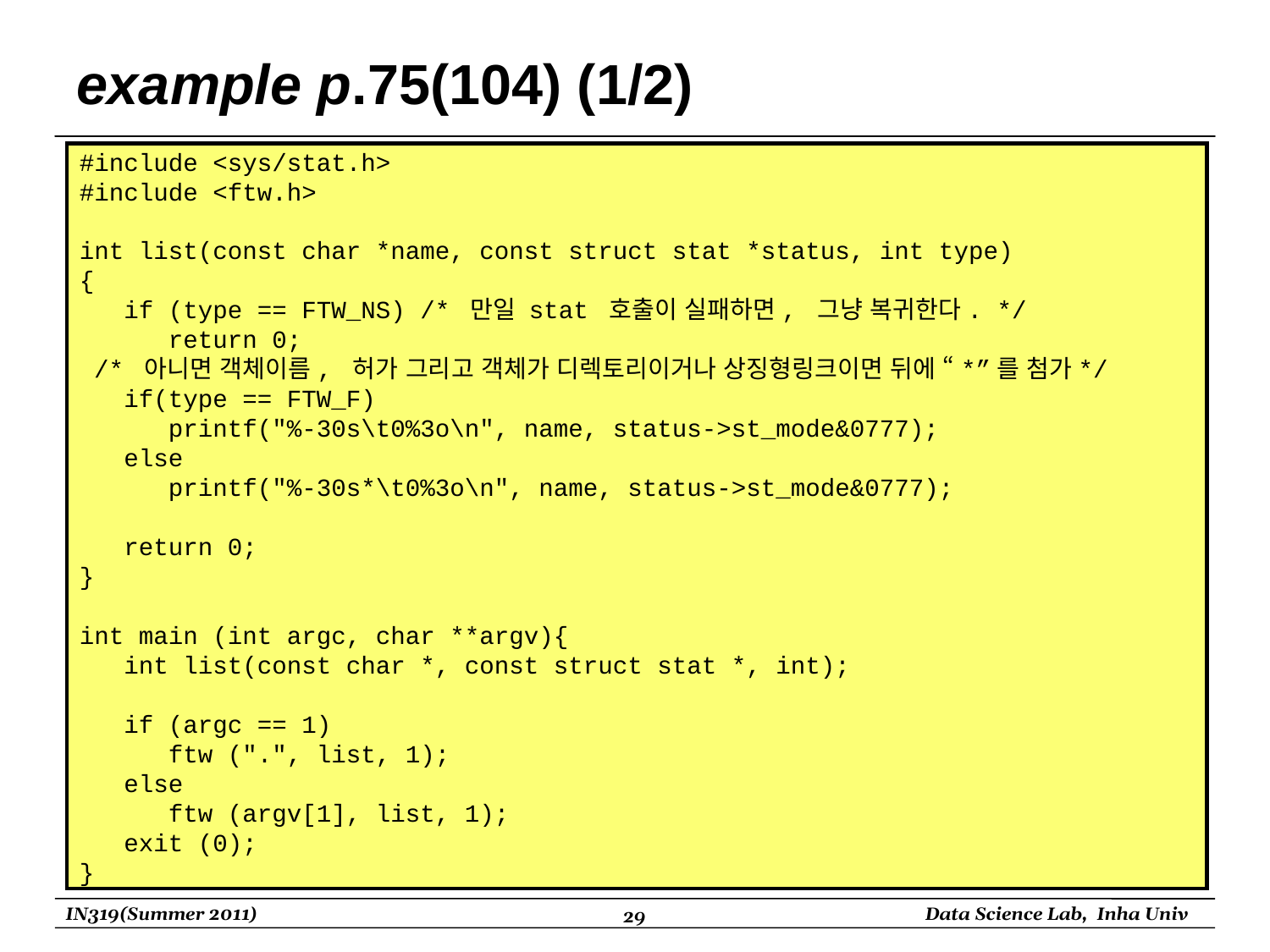

# example p.75(104) (1/2)
#include <sys/stat.h>
#include <ftw.h>

int list(const char *name, const struct stat *status, int type)
{
   if (type == FTW_NS) /* 만일 stat 호출이 실패하면, 그냥 복귀한다. */
      return 0;
 /* 아니면 객체이름, 허가 그리고 객체가 디렉토리이거나 상징형링크이면 뒤에 “*”를 첨가*/
   if(type == FTW_F)
      printf("%-30s\t0%3o\n", name, status->st_mode&0777);
   else
      printf("%-30s*\t0%3o\n", name, status->st_mode&0777);

   return 0;
}

int main (int argc, char **argv){
   int list(const char *, const struct stat *, int);

   if (argc == 1)
      ftw (".", list, 1);
   else
      ftw (argv[1], list, 1);
   exit (0);
}

29